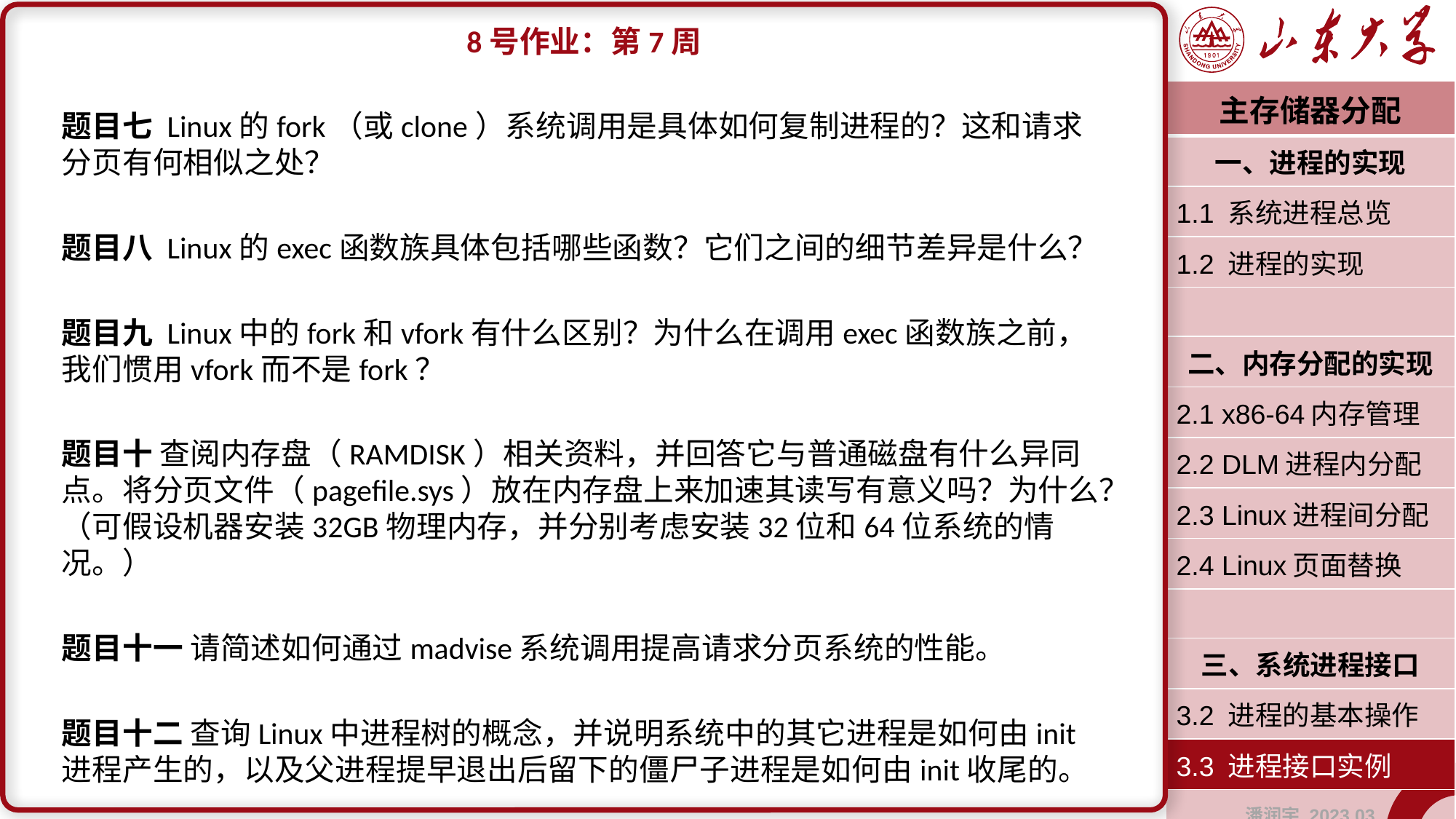

8号作业：第7周

题目七 Linux的fork（或clone）系统调用是具体如何复制进程的？这和请求分页有何相似之处？

题目八 Linux的exec函数族具体包括哪些函数？它们之间的细节差异是什么？

题目九 Linux中的fork和vfork有什么区别？为什么在调用exec函数族之前，我们惯用vfork而不是fork？

题目十 查阅内存盘（RAMDISK）相关资料，并回答它与普通磁盘有什么异同点。将分页文件（pagefile.sys）放在内存盘上来加速其读写有意义吗？为什么？（可假设机器安装32GB物理内存，并分别考虑安装32位和64位系统的情况。）

题目十一 请简述如何通过madvise系统调用提高请求分页系统的性能。

题目十二 查询Linux中进程树的概念，并说明系统中的其它进程是如何由init进程产生的，以及父进程提早退出后留下的僵尸子进程是如何由init收尾的。
| 主存储器分配 |
| --- |
| 一、进程的实现 |
| 1.1 系统进程总览 |
| 1.2 进程的实现 |
|  |
| 二、内存分配的实现 |
| 2.1 x86-64内存管理 |
| 2.2 DLM进程内分配 |
| 2.3 Linux进程间分配 |
| 2.4 Linux页面替换 |
|  |
| 三、系统进程接口 |
| 3.2 进程的基本操作 |
| 3.3 进程接口实例 |
| 潘润宇 2023.03 |